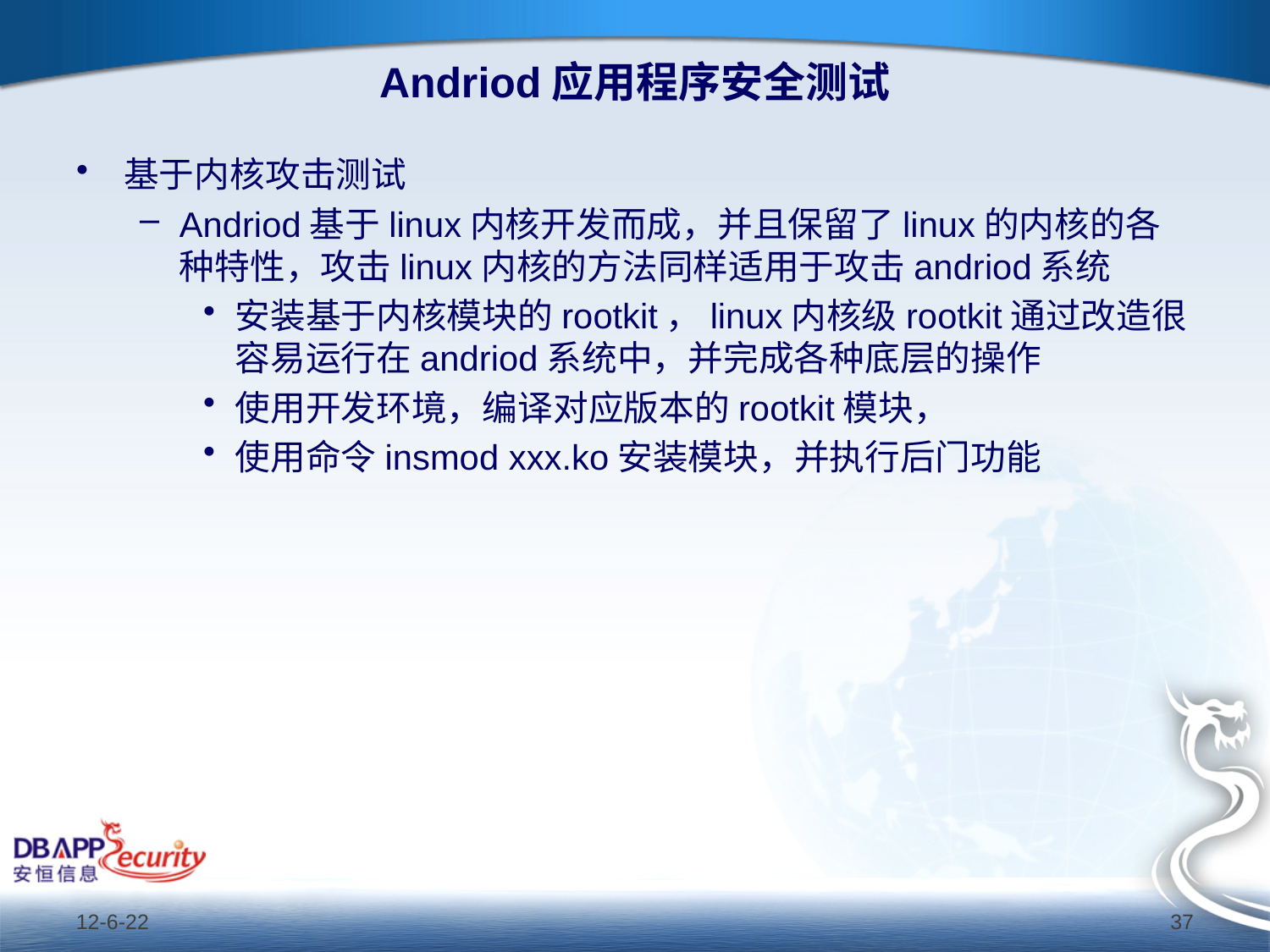

# Andriod应用程序安全测试
基于内核攻击测试
Andriod基于linux内核开发而成，并且保留了linux的内核的各种特性，攻击linux内核的方法同样适用于攻击andriod系统
安装基于内核模块的rootkit，linux内核级rootkit通过改造很容易运行在andriod系统中，并完成各种底层的操作
使用开发环境，编译对应版本的rootkit模块，
使用命令insmod xxx.ko安装模块，并执行后门功能